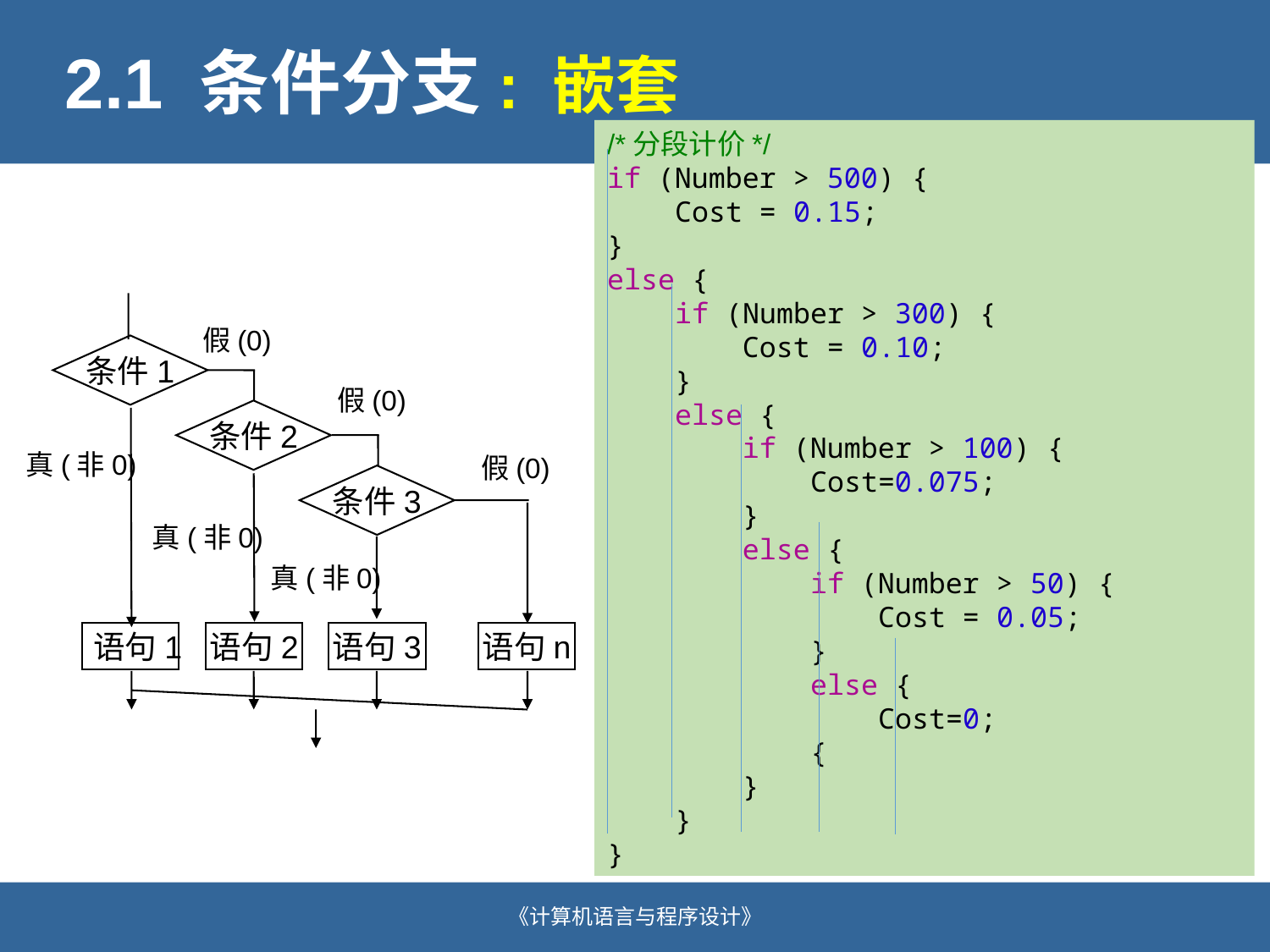

# 2.1 条件分支: 嵌套
/*分段计价*/
if (Number > 500) {
    Cost = 0.15;
}
else {
    if (Number > 300) {
        Cost = 0.10;
    }
    else {
        if (Number > 100) {
            Cost=0.075;
        }
        else {
            if (Number > 50) {
                Cost = 0.05;
            }
            else {
                Cost=0;
            {
        }
    }
}

假(0)
条件1

假(0)
条件2

真(非0)
假(0)
条件3

真(非0)

真(非0)
 语句1
语句2
语句3
语句n

《计算机语言与程序设计》
58